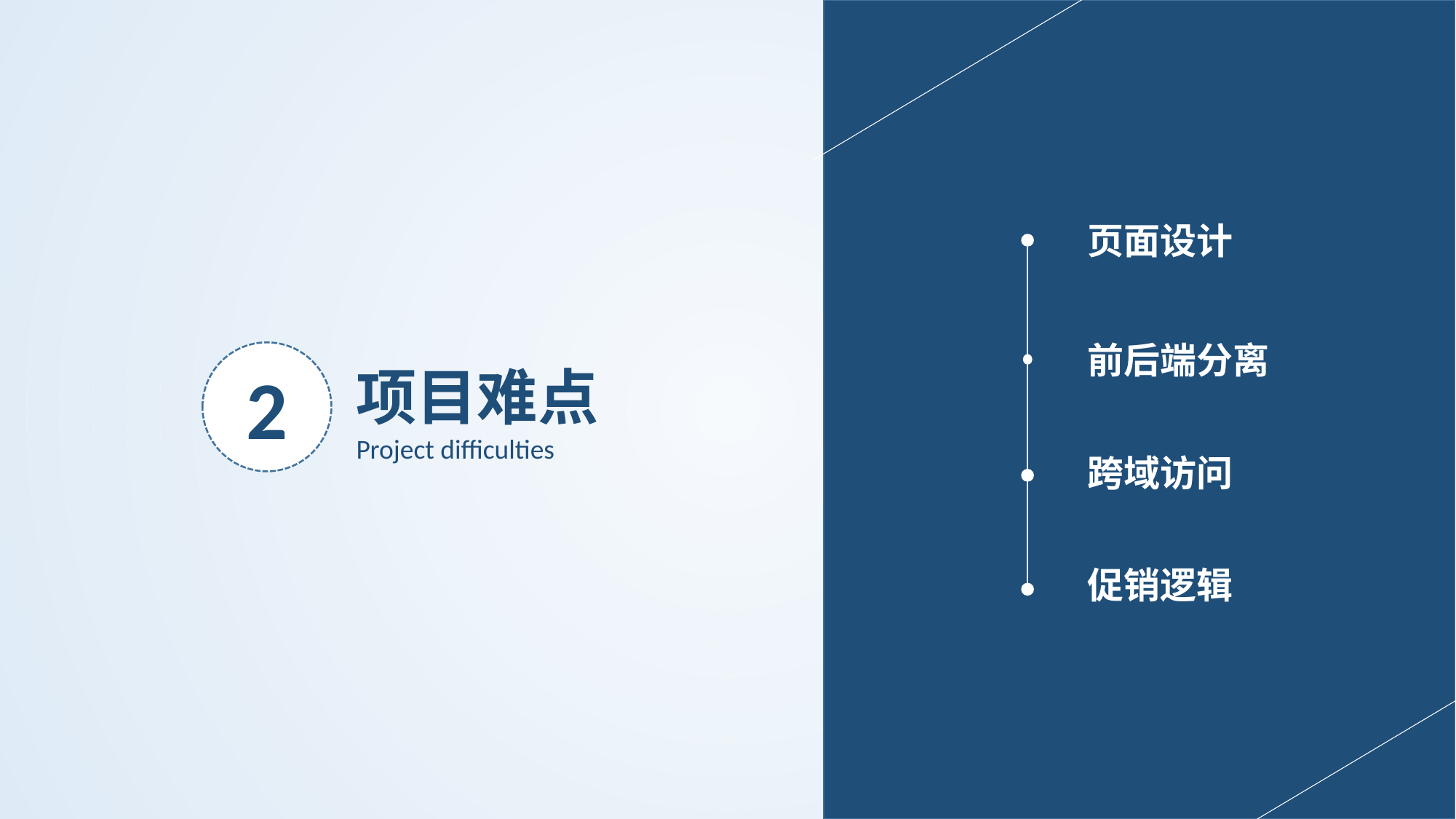

页面设计

前后端分离
2
项目难点
Project difficulties

跨域访问

促销逻辑